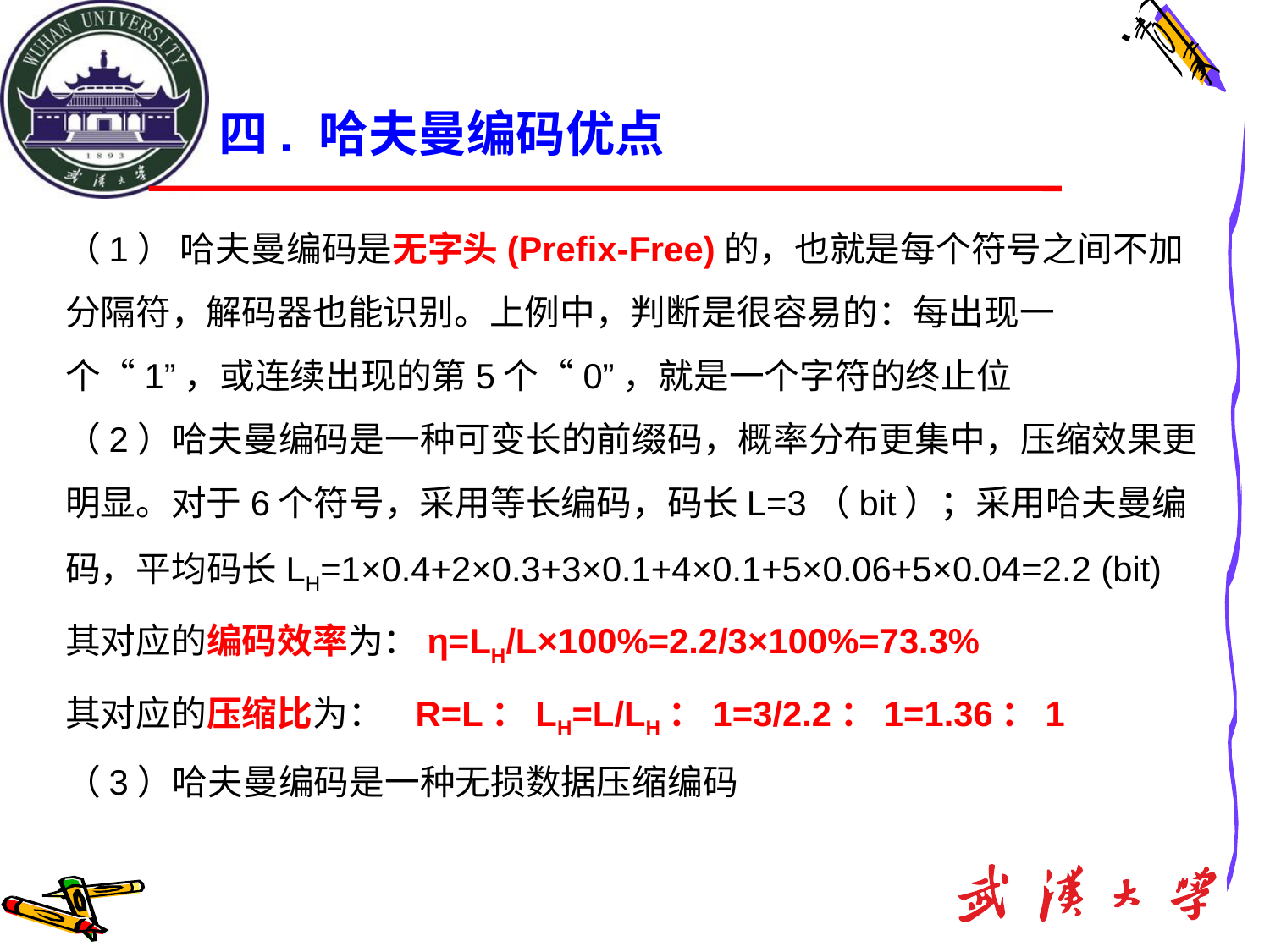

四. 哈夫曼编码优点
（1） 哈夫曼编码是无字头(Prefix-Free)的，也就是每个符号之间不加分隔符，解码器也能识别。上例中，判断是很容易的：每出现一个“1”，或连续出现的第5个“0”，就是一个字符的终止位
（2）哈夫曼编码是一种可变长的前缀码，概率分布更集中，压缩效果更明显。对于6个符号，采用等长编码，码长L=3（bit）；采用哈夫曼编码，平均码长LH=1×0.4+2×0.3+3×0.1+4×0.1+5×0.06+5×0.04=2.2 (bit)
其对应的编码效率为：η=LH/L×100%=2.2/3×100%=73.3%
其对应的压缩比为：   R=L：LH=L/LH：1=3/2.2：1=1.36：1
（3）哈夫曼编码是一种无损数据压缩编码